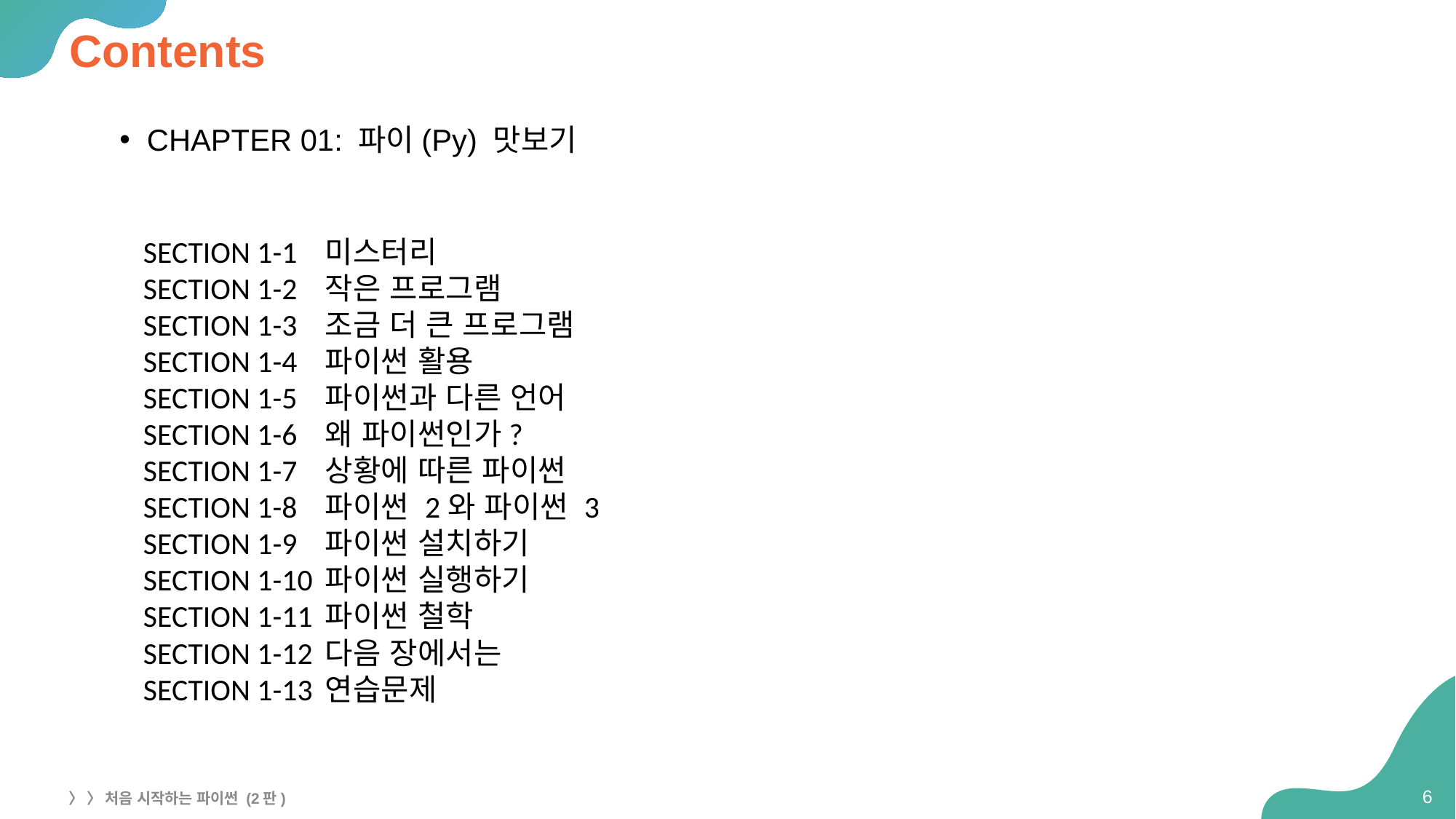

# Contents
CHAPTER 01: 파이(Py) 맛보기

SECTION 1-1 	미스터리
SECTION 1-2 	작은 프로그램
SECTION 1-3 	조금 더 큰 프로그램
SECTION 1-4 	파이썬 활용
SECTION 1-5 	파이썬과 다른 언어
SECTION 1-6 	왜 파이썬인가?
SECTION 1-7	상황에 따른 파이썬
SECTION 1-8	파이썬 2와 파이썬 3
SECTION 1-9	파이썬 설치하기
SECTION 1-10	파이썬 실행하기
SECTION 1-11	파이썬 철학
SECTION 1-12	다음 장에서는
SECTION 1-13	연습문제
6
〉 〉 처음 시작하는 파이썬 (2판)